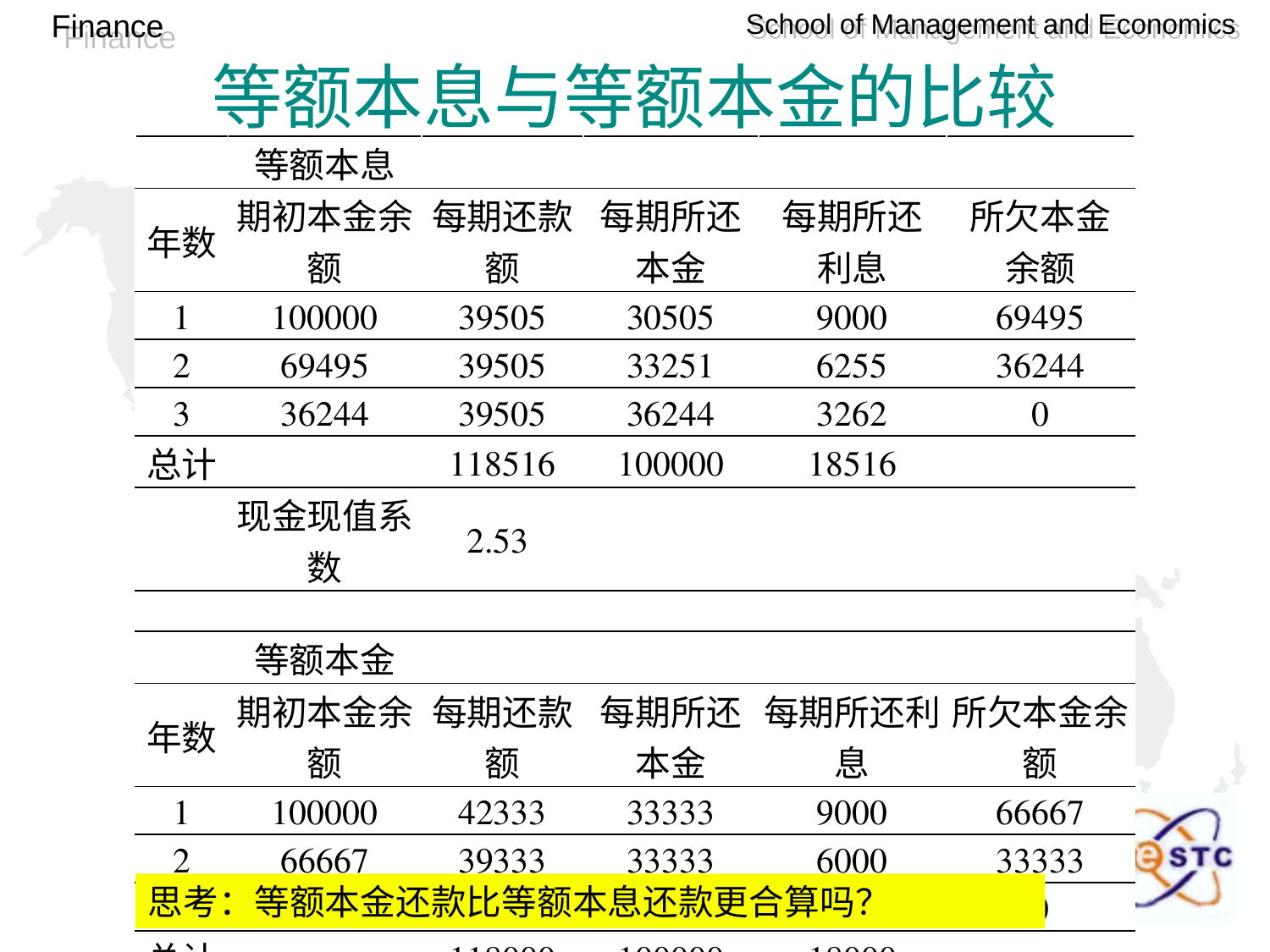

# 等额本息与等额本金的比较
|  | 等额本息 |  |  |  |  |
| --- | --- | --- | --- | --- | --- |
| 年数 | 期初本金余额 | 每期还款额 | 每期所还 本金 | 每期所还 利息 | 所欠本金 余额 |
| 1 | 100000 | 39505 | 30505 | 9000 | 69495 |
| 2 | 69495 | 39505 | 33251 | 6255 | 36244 |
| 3 | 36244 | 39505 | 36244 | 3262 | 0 |
| 总计 |  | 118516 | 100000 | 18516 |  |
|  | 现金现值系数 | 2.53 |  |  |  |
|  |  |  |  |  |  |
|  | 等额本金 |  |  |  |  |
| 年数 | 期初本金余额 | 每期还款额 | 每期所还本金 | 每期所还利息 | 所欠本金余额 |
| 1 | 100000 | 42333 | 33333 | 9000 | 66667 |
| 2 | 66667 | 39333 | 33333 | 6000 | 33333 |
| 3 | 33333 | 36333 | 33333 | 3000 | 0 |
| 总计 |  | 118000 | 100000 | 18000 |  |
思考：等额本金还款比等额本息还款更合算吗？